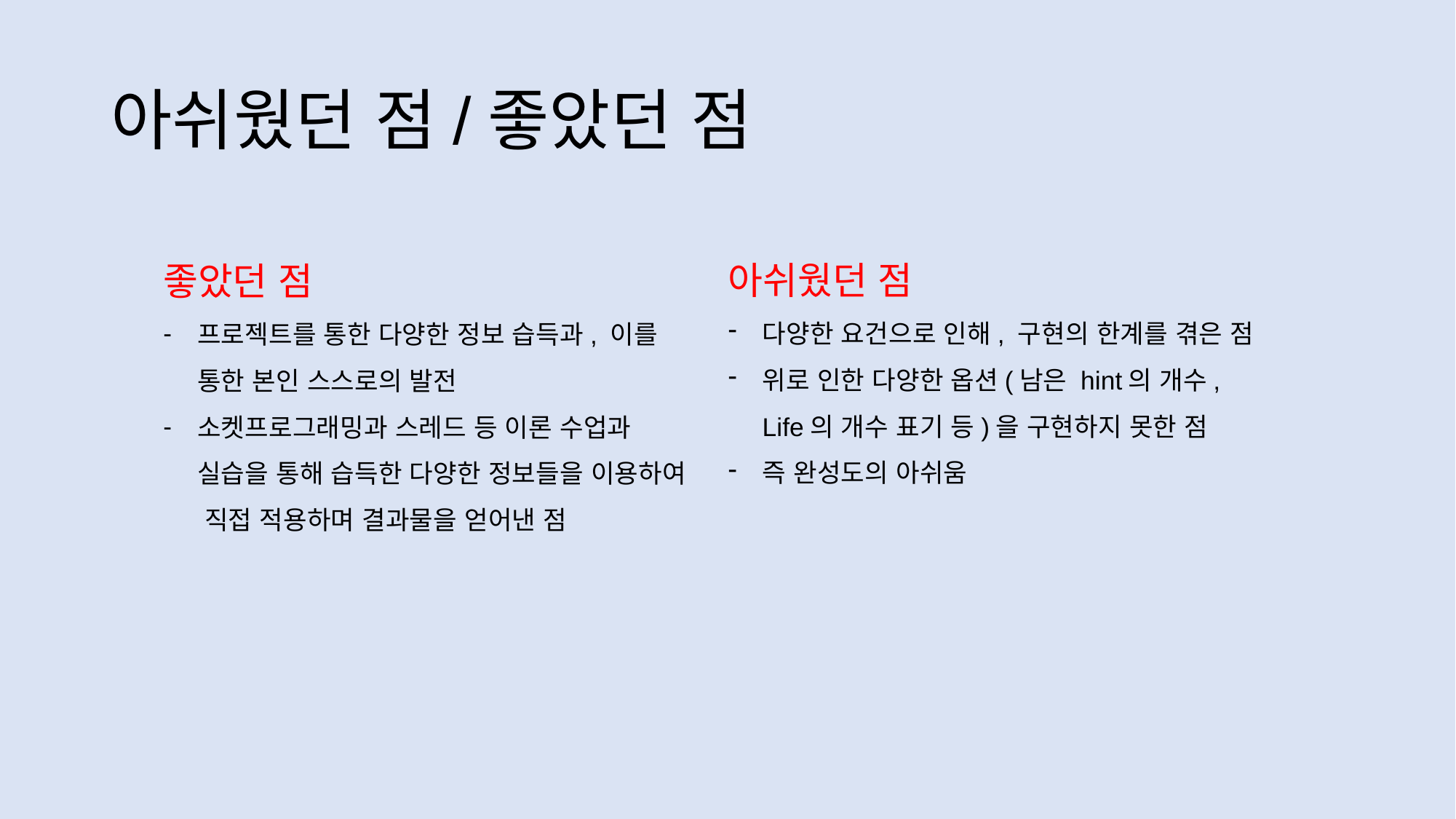

# 아쉬웠던 점/좋았던 점
아쉬웠던 점
다양한 요건으로 인해, 구현의 한계를 겪은 점
위로 인한 다양한 옵션(남은 hint의 개수, Life의 개수 표기 등)을 구현하지 못한 점
즉 완성도의 아쉬움
좋았던 점
프로젝트를 통한 다양한 정보 습득과, 이를 통한 본인 스스로의 발전
소켓프로그래밍과 스레드 등 이론 수업과 실습을 통해 습득한 다양한 정보들을 이용하여  직접 적용하며 결과물을 얻어낸 점